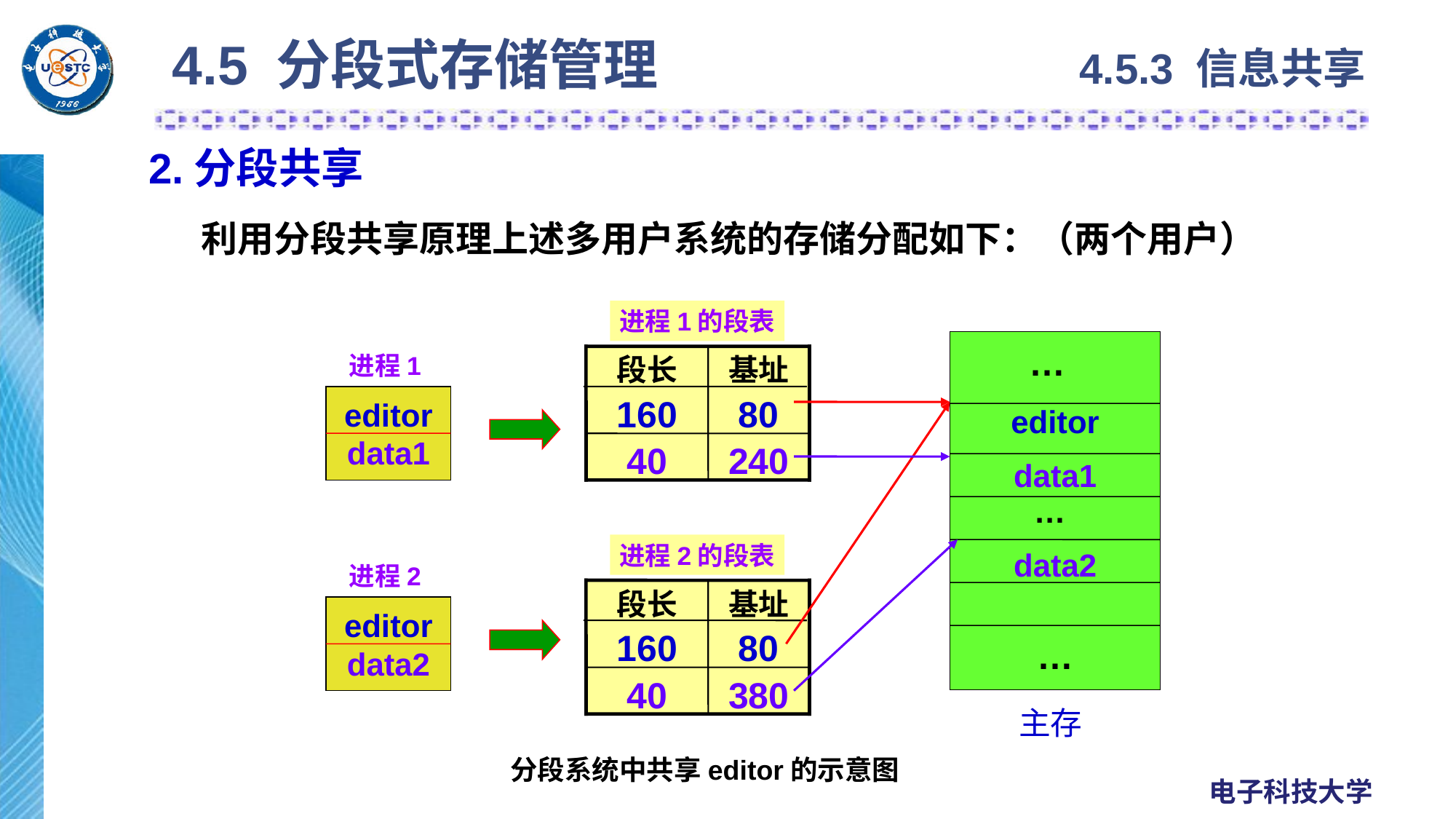

4.5 分段式存储管理
4.5.3 信息共享
2.分段共享
利用分段共享原理上述多用户系统的存储分配如下：（两个用户）
进程1的段表
段长

基址

160
80
40

240

editor
data1

data2

…

…

…
主存
进程1
editor
data1

进程2的段表
段长

基址

160
80
40

380

进程2
editor
data2

分段系统中共享editor的示意图